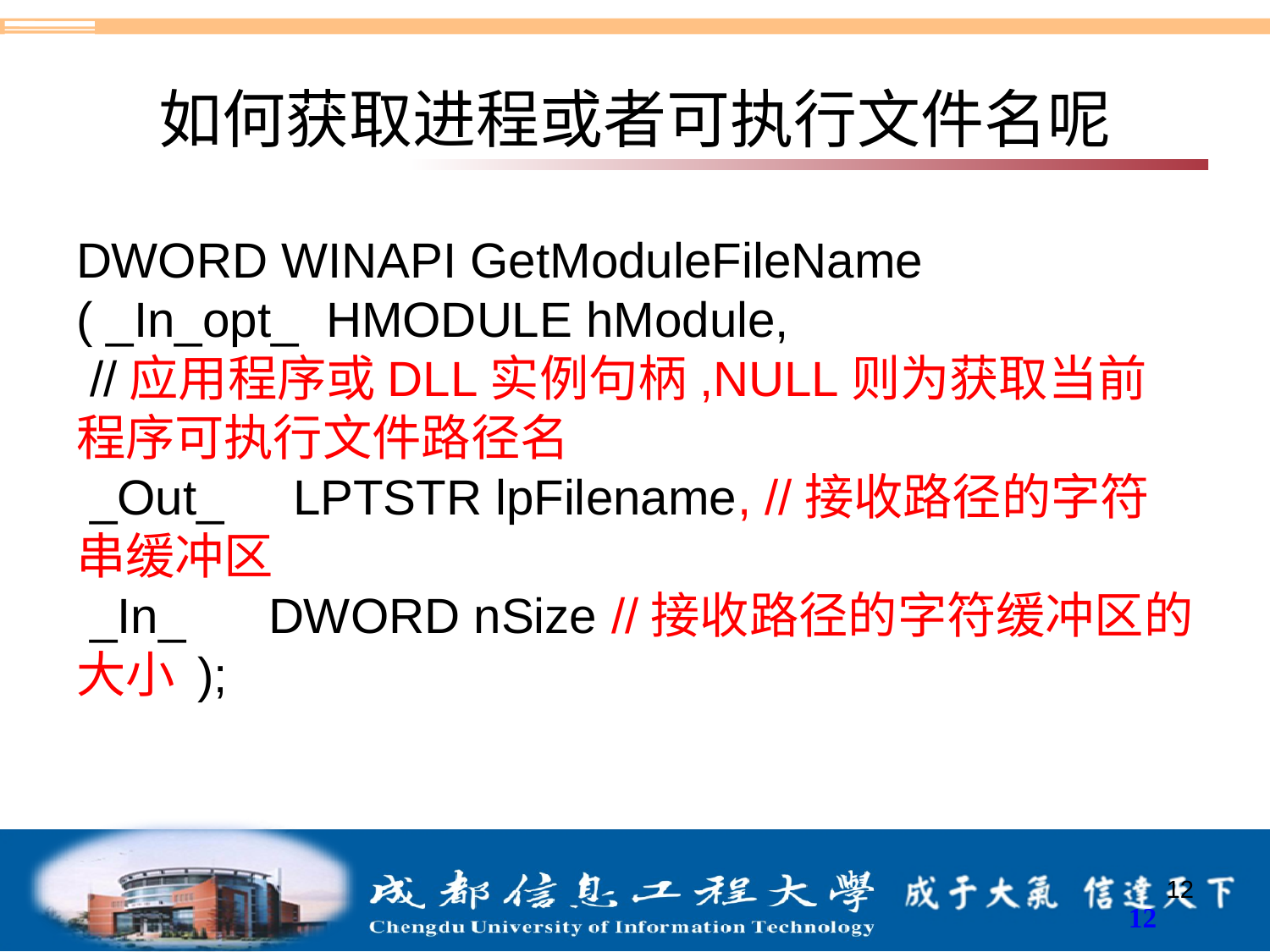

# 如何获取进程或者可执行文件名呢
DWORD WINAPI GetModuleFileName
( _In_opt_  HMODULE hModule,
 //应用程序或DLL实例句柄,NULL则为获取当前程序可执行文件路径名
 _Out_     LPTSTR lpFilename, //接收路径的字符串缓冲区
 _In_      DWORD nSize //接收路径的字符缓冲区的大小 );